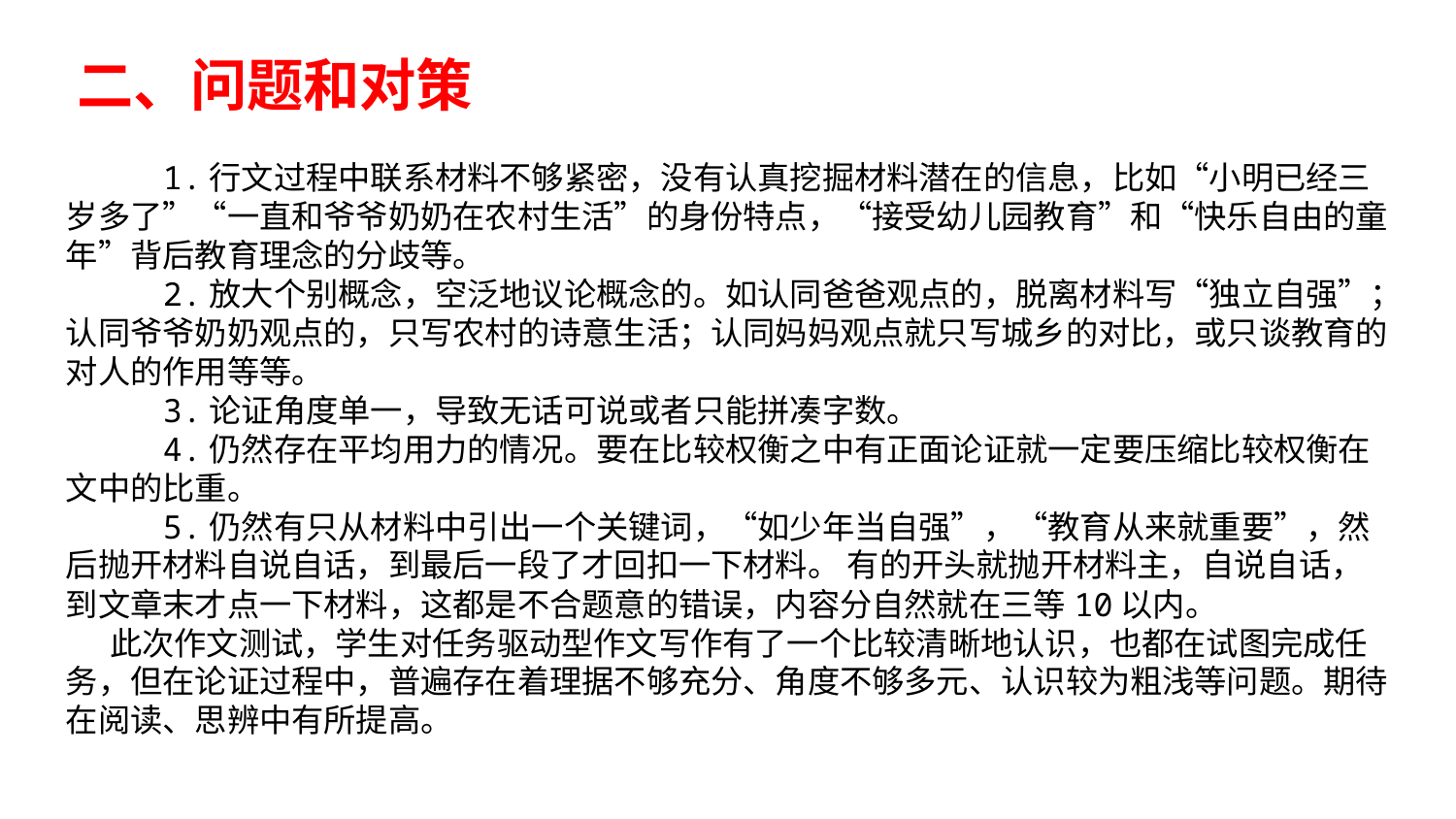

二、问题和对策
     1.行文过程中联系材料不够紧密，没有认真挖掘材料潜在的信息，比如“小明已经三岁多了”“一直和爷爷奶奶在农村生活”的身份特点，“接受幼儿园教育”和“快乐自由的童年”背后教育理念的分歧等。
     2.放大个别概念，空泛地议论概念的。如认同爸爸观点的，脱离材料写“独立自强”；认同爷爷奶奶观点的，只写农村的诗意生活；认同妈妈观点就只写城乡的对比，或只谈教育的对人的作用等等。
     3.论证角度单一，导致无话可说或者只能拼凑字数。
     4.仍然存在平均用力的情况。要在比较权衡之中有正面论证就一定要压缩比较权衡在文中的比重。
     5.仍然有只从材料中引出一个关键词，“如少年当自强”，“教育从来就重要”，然后抛开材料自说自话，到最后一段了才回扣一下材料。 有的开头就抛开材料主，自说自话，到文章末才点一下材料，这都是不合题意的错误，内容分自然就在三等10以内。
     此次作文测试，学生对任务驱动型作文写作有了一个比较清晰地认识，也都在试图完成任务，但在论证过程中，普遍存在着理据不够充分、角度不够多元、认识较为粗浅等问题。期待在阅读、思辨中有所提高。